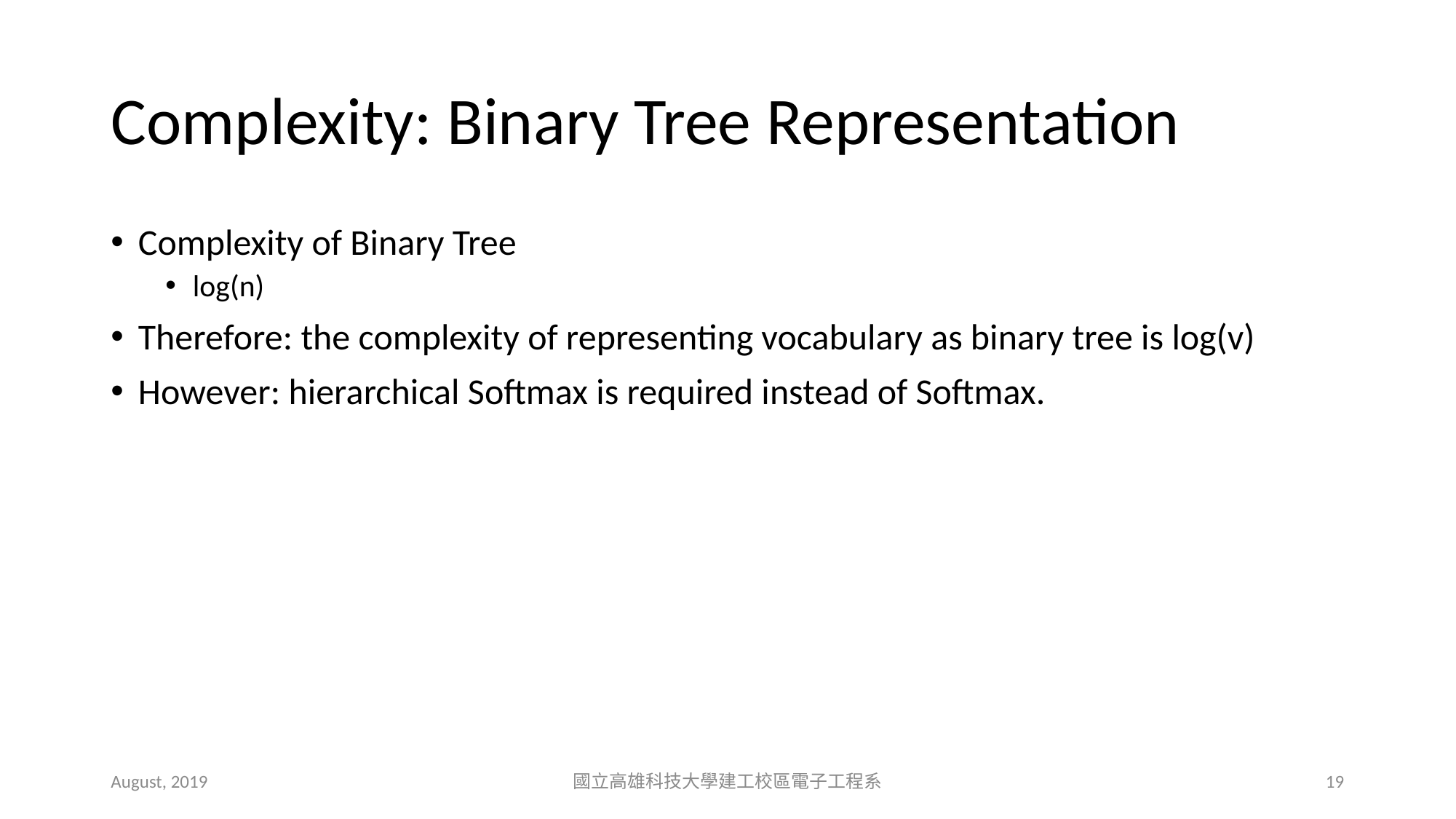

# Complexity: Binary Tree Representation
Complexity of Binary Tree
log(n)
Therefore: the complexity of representing vocabulary as binary tree is log(v)
However: hierarchical Softmax is required instead of Softmax.
August, 2019
國立高雄科技大學建工校區電子工程系
19